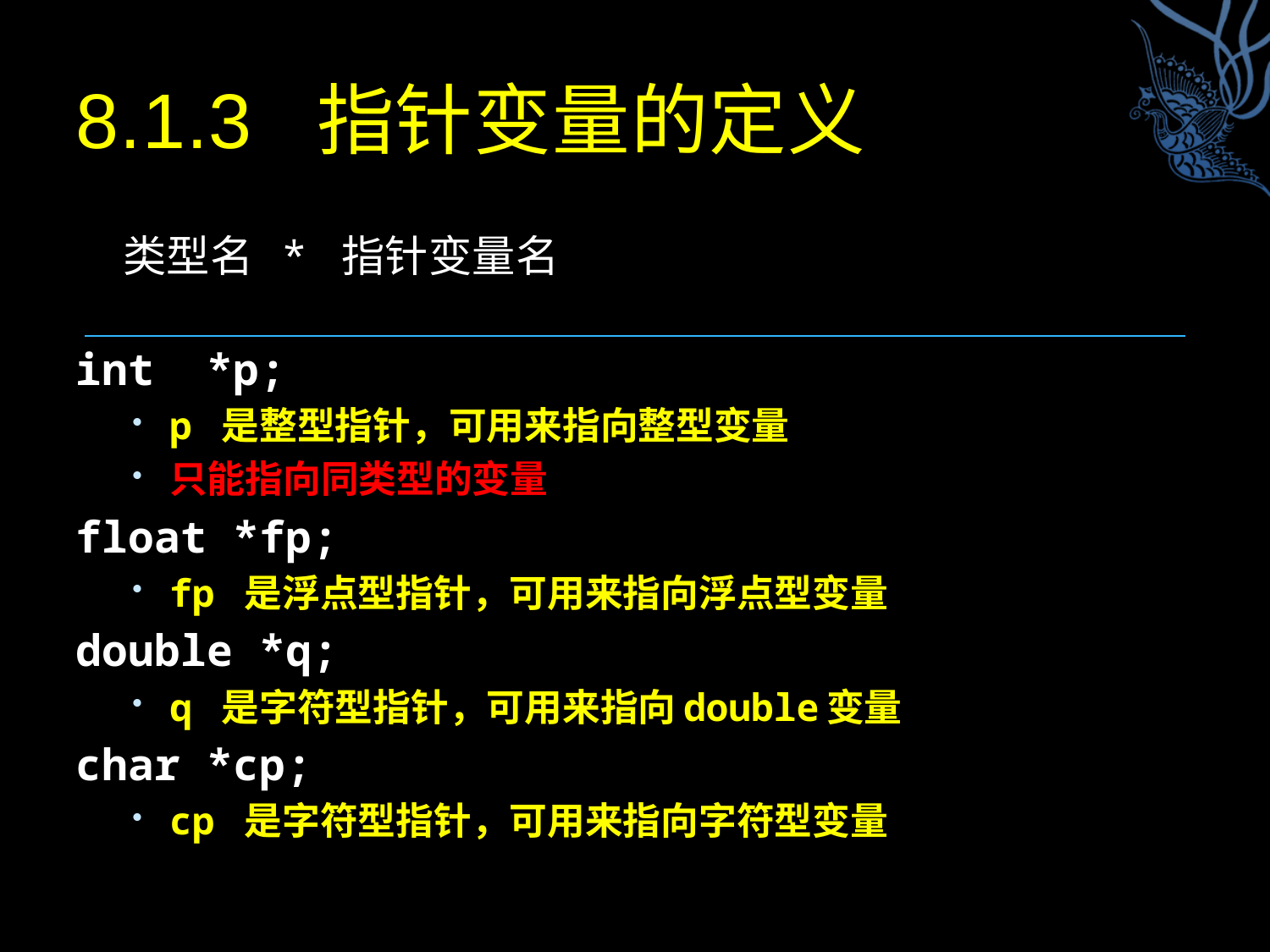

# 8.1.3  指针变量的定义
    类型名  * 指针变量名

int  *p;
p 是整型指针，可用来指向整型变量
只能指向同类型的变量
float *fp;
fp 是浮点型指针，可用来指向浮点型变量
double *q;
q 是字符型指针，可用来指向double变量
char *cp;
cp 是字符型指针，可用来指向字符型变量